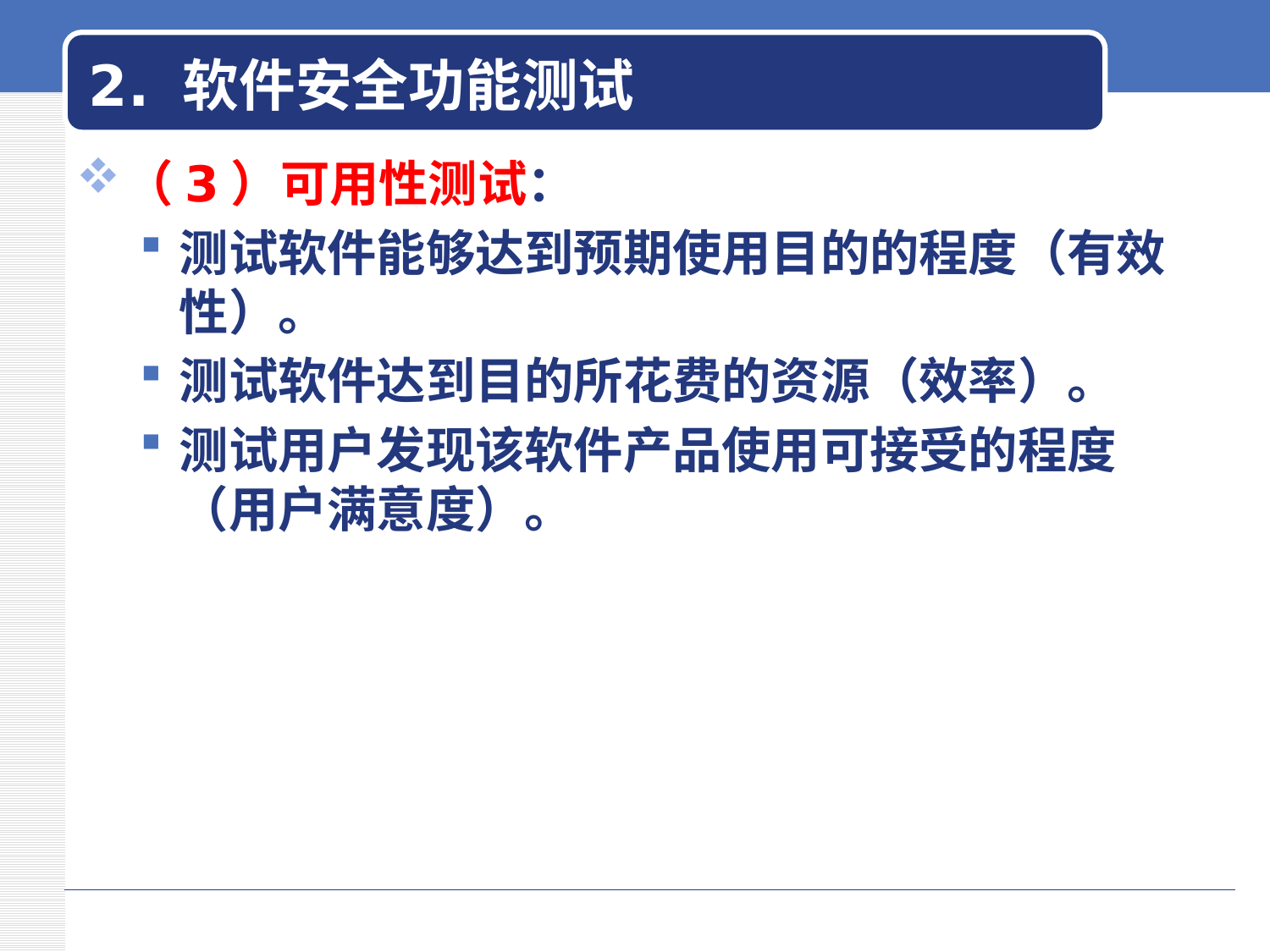

# 2. 软件安全功能测试
（3）可用性测试：
测试软件能够达到预期使用目的的程度（有效性）。
测试软件达到目的所花费的资源（效率）。
测试用户发现该软件产品使用可接受的程度（用户满意度）。